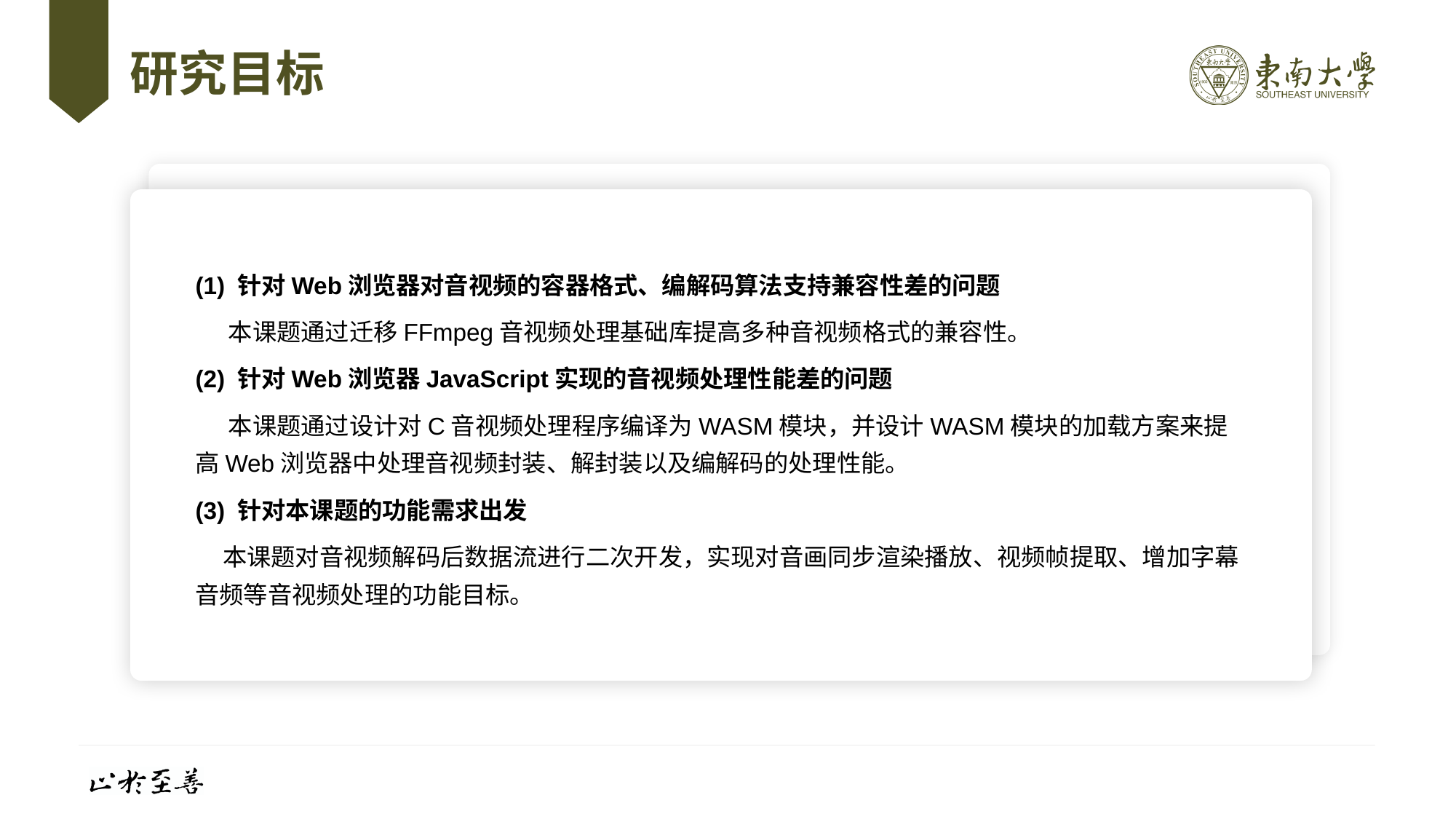

# 研究目标

(1) 针对Web浏览器对音视频的容器格式、编解码算法支持兼容性差的问题
     本课题通过迁移FFmpeg音视频处理基础库提高多种音视频格式的兼容性。
(2) 针对Web浏览器JavaScript实现的音视频处理性能差的问题
     本课题通过设计对C音视频处理程序编译为WASM模块，并设计WASM模块的加载方案来提高Web浏览器中处理音视频封装、解封装以及编解码的处理性能。
(3) 针对本课题的功能需求出发
    本课题对音视频解码后数据流进行二次开发，实现对音画同步渲染播放、视频帧提取、增加字幕音频等音视频处理的功能目标。

14